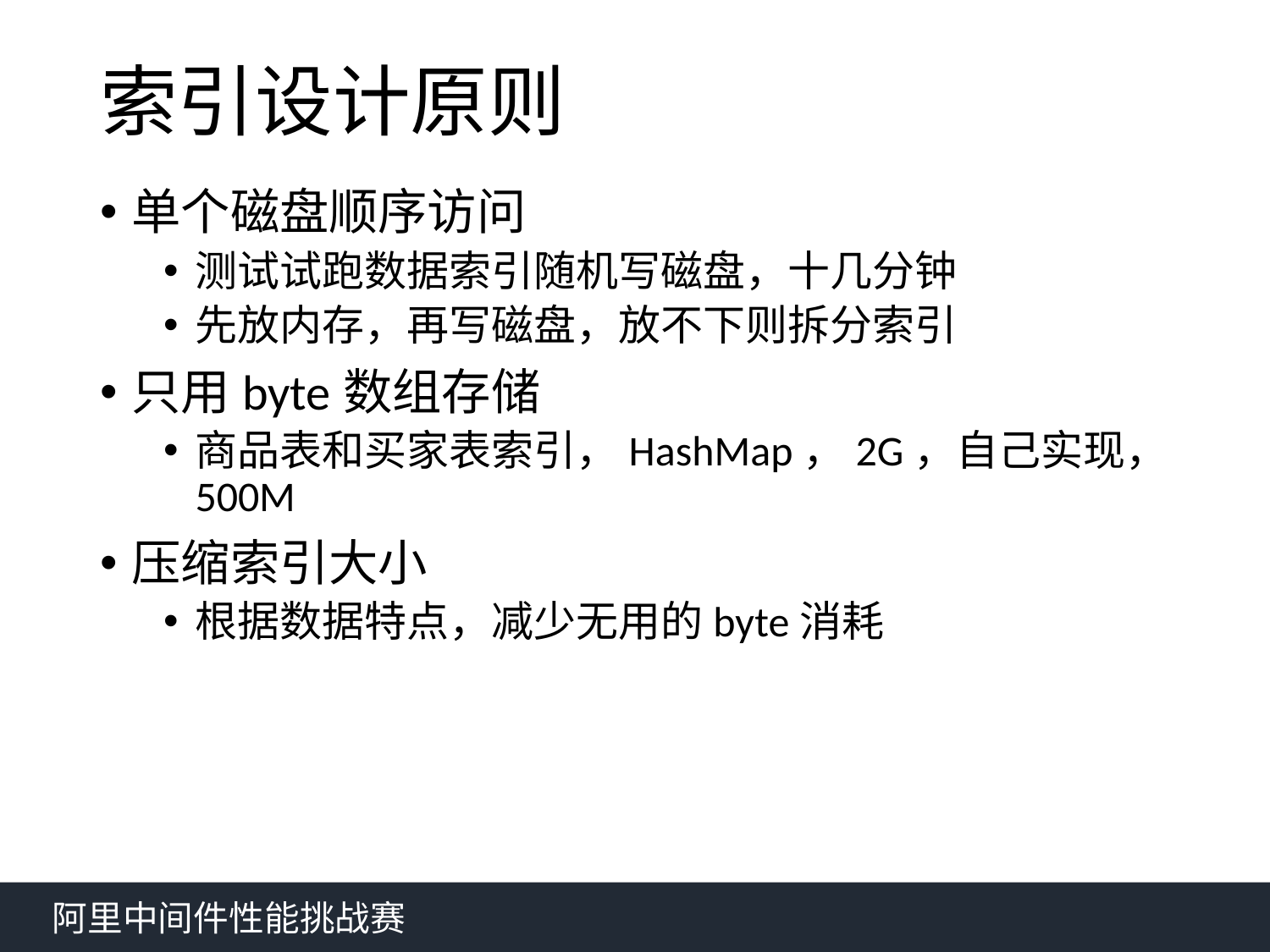

# 索引设计原则
单个磁盘顺序访问
测试试跑数据索引随机写磁盘，十几分钟
先放内存，再写磁盘，放不下则拆分索引
只用byte数组存储
商品表和买家表索引，HashMap，2G，自己实现，500M
压缩索引大小
根据数据特点，减少无用的byte消耗